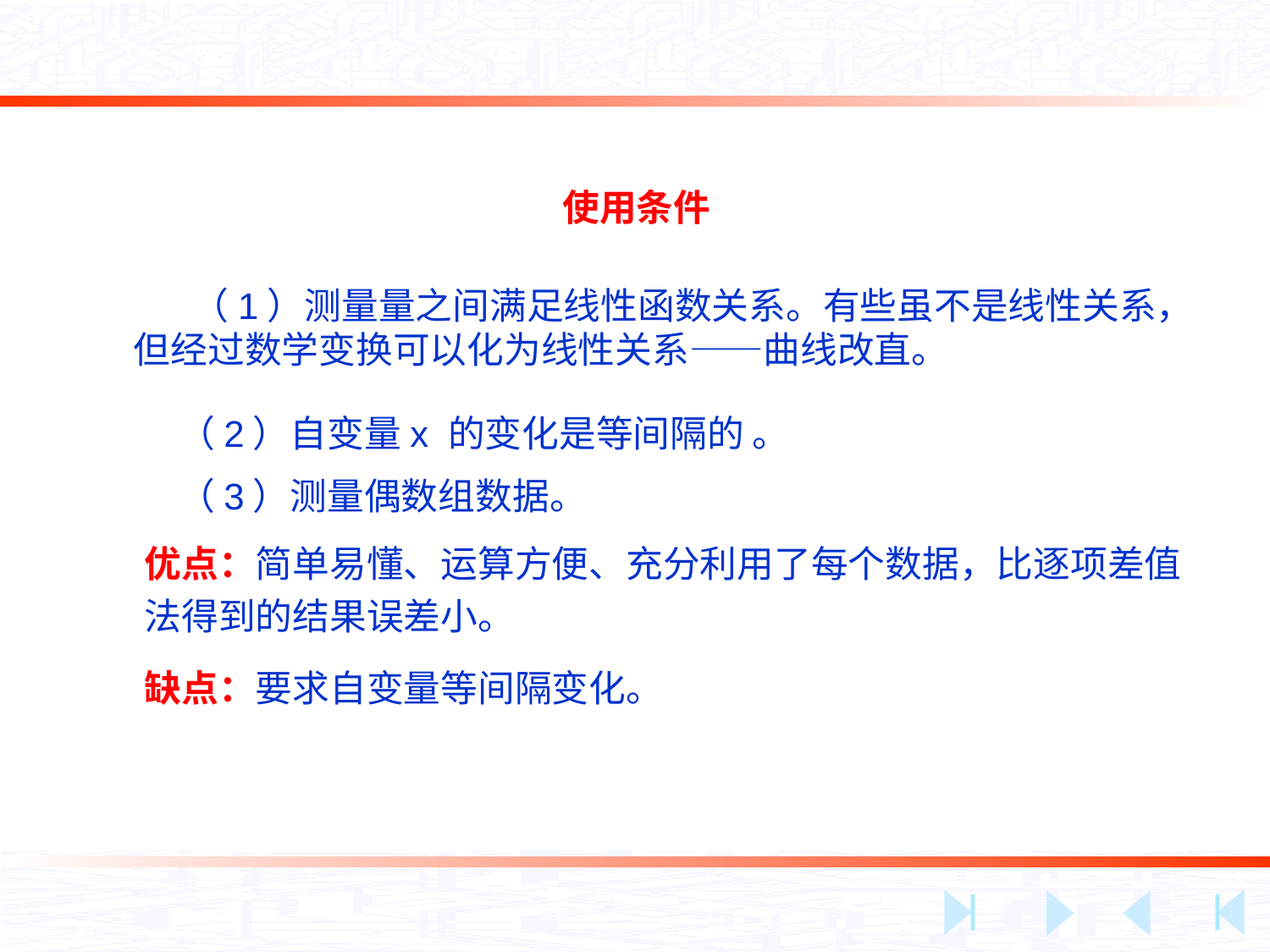

使用条件
      （1）测量量之间满足线性函数关系。有些虽不是线性关系，但经过数学变换可以化为线性关系——曲线改直。
  （2）自变量x 的变化是等间隔的 。
  （3）测量偶数组数据。

优点：简单易懂、运算方便、充分利用了每个数据，比逐项差值法得到的结果误差小。
缺点：要求自变量等间隔变化。